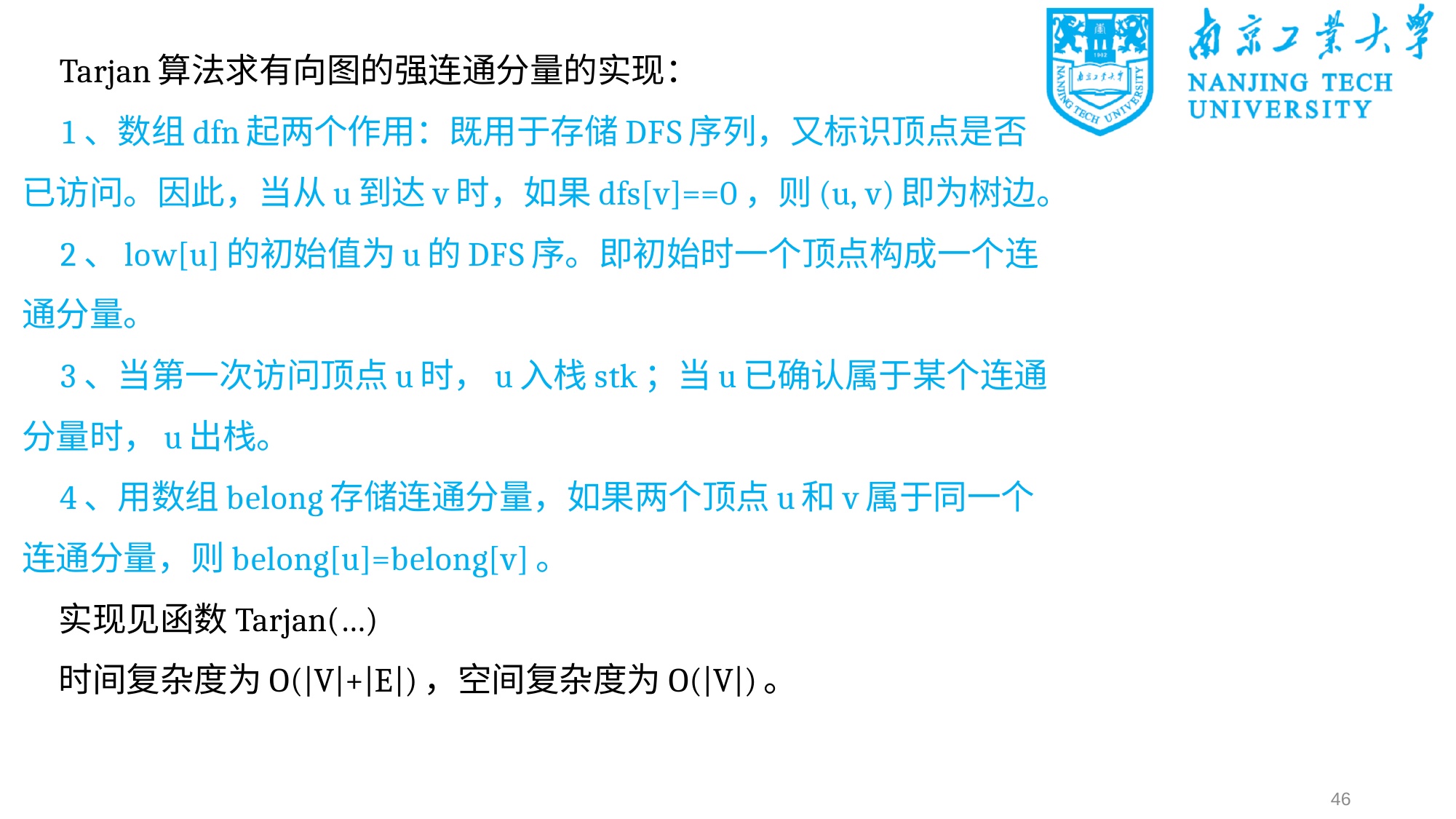

Tarjan算法求有向图的强连通分量的实现：
1、数组dfn起两个作用：既用于存储DFS序列，又标识顶点是否已访问。因此，当从u到达v时，如果dfs[v]==0，则(u, v)即为树边。
2、low[u]的初始值为u的DFS序。即初始时一个顶点构成一个连通分量。
3、当第一次访问顶点u时，u入栈stk；当u已确认属于某个连通分量时，u出栈。
4、用数组belong存储连通分量，如果两个顶点u和v属于同一个连通分量，则belong[u]=belong[v]。
实现见函数Tarjan(…)
时间复杂度为O(|V|+|E|)，空间复杂度为O(|V|)。
46